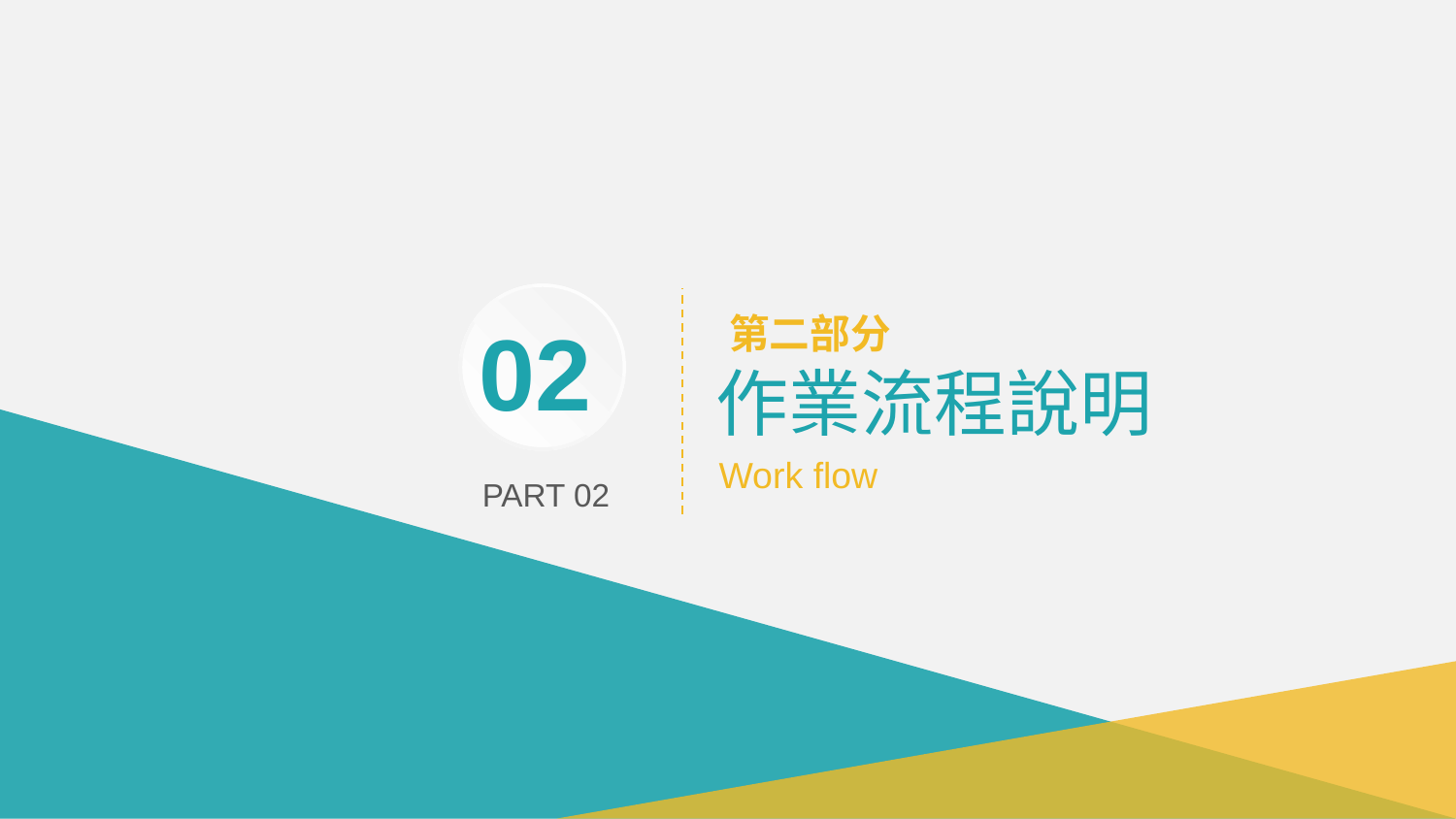

第二部分
作業流程說明
02

Work flow
PART 02